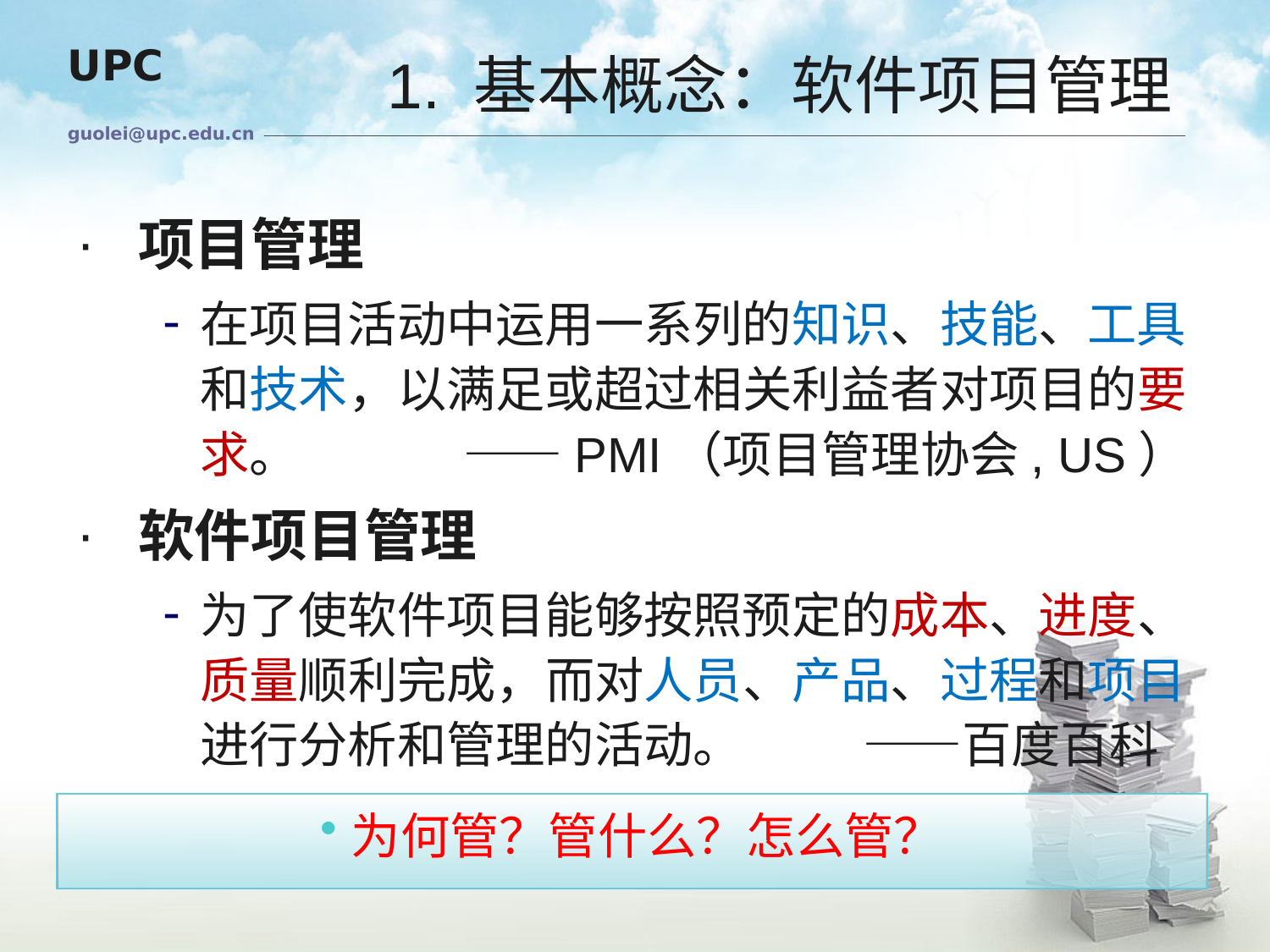

# 1. 基本概念：软件项目管理
guolei@upc.edu.cn
项目管理
在项目活动中运用一系列的知识、技能、工具和技术，以满足或超过相关利益者对项目的要求。               ——PMI（项目管理协会, US）
软件项目管理
为了使软件项目能够按照预定的成本、进度、质量顺利完成，而对人员、产品、过程和项目进行分析和管理的活动。           ——百度百科

为何管？管什么？怎么管？